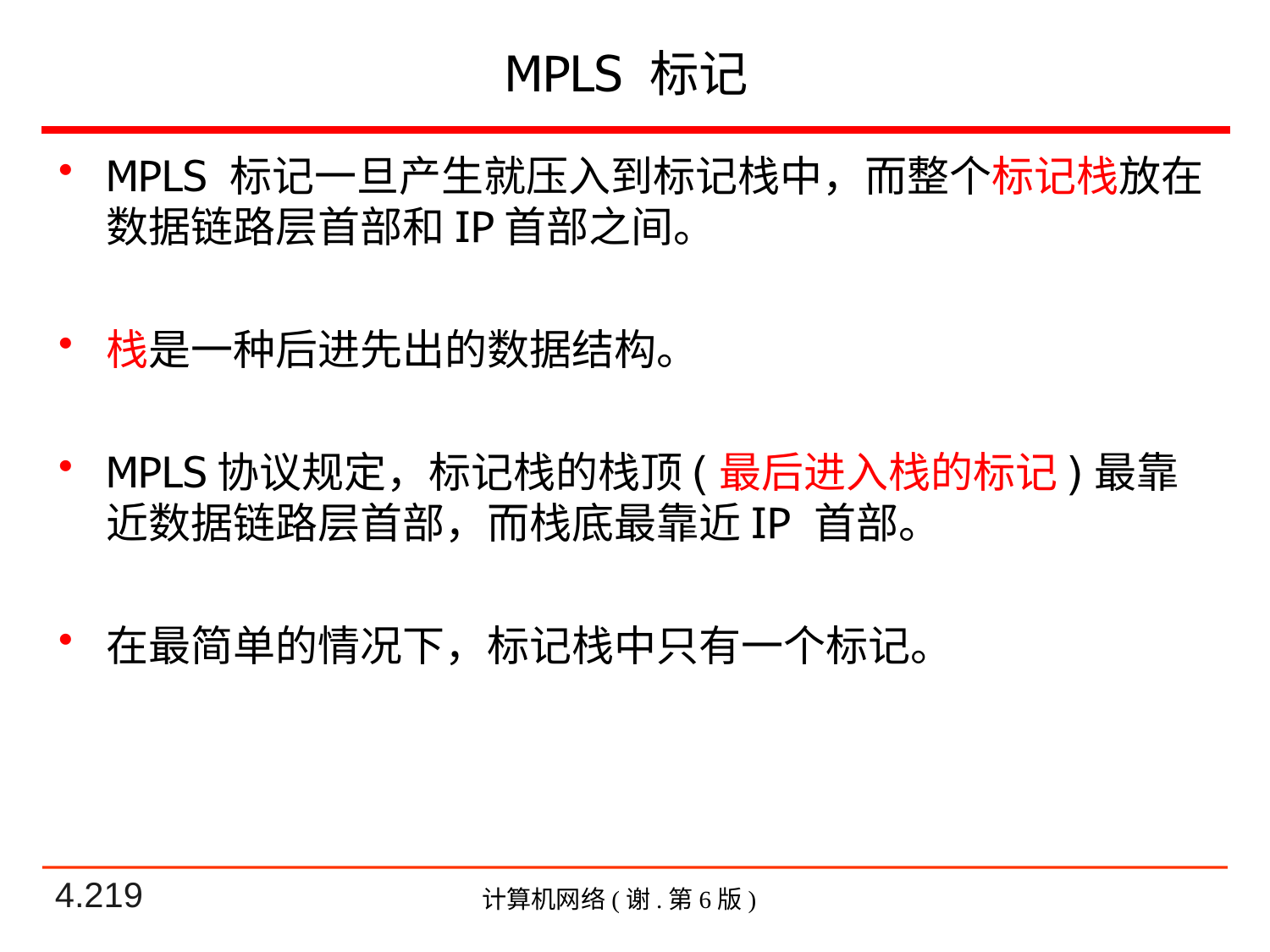

# MPLS 标记
MPLS 标记一旦产生就压入到标记栈中，而整个标记栈放在数据链路层首部和IP首部之间。

栈是一种后进先出的数据结构。

MPLS协议规定，标记栈的栈顶(最后进入栈的标记)最靠近数据链路层首部，而栈底最靠近IP 首部。

在最简单的情况下，标记栈中只有一个标记。